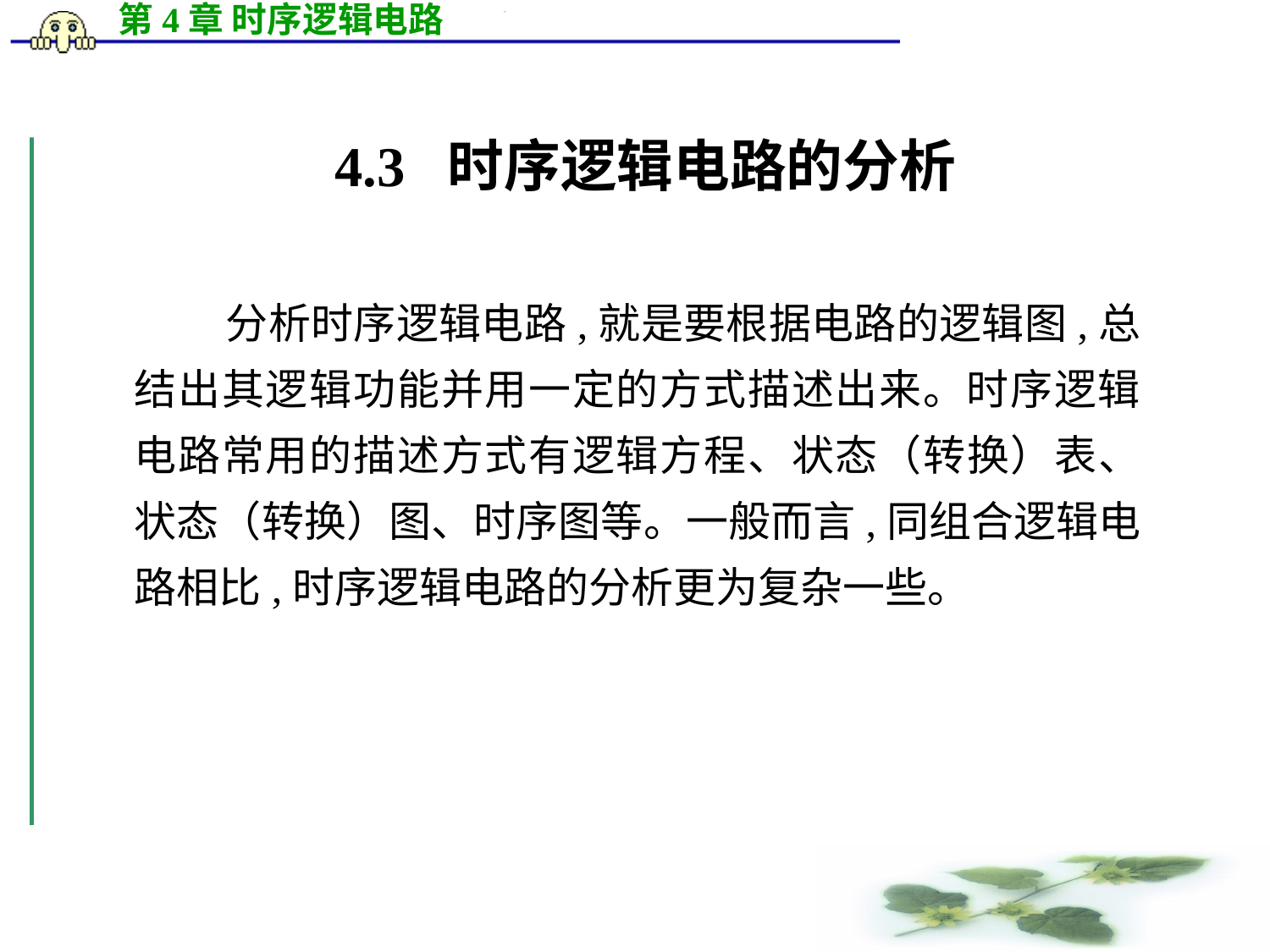

# 4.3  时序逻辑电路的分析
             分析时序逻辑电路,就是要根据电路的逻辑图,总结出其逻辑功能并用一定的方式描述出来。时序逻辑电路常用的描述方式有逻辑方程、状态（转换）表、状态（转换）图、时序图等。一般而言,同组合逻辑电路相比,时序逻辑电路的分析更为复杂一些。